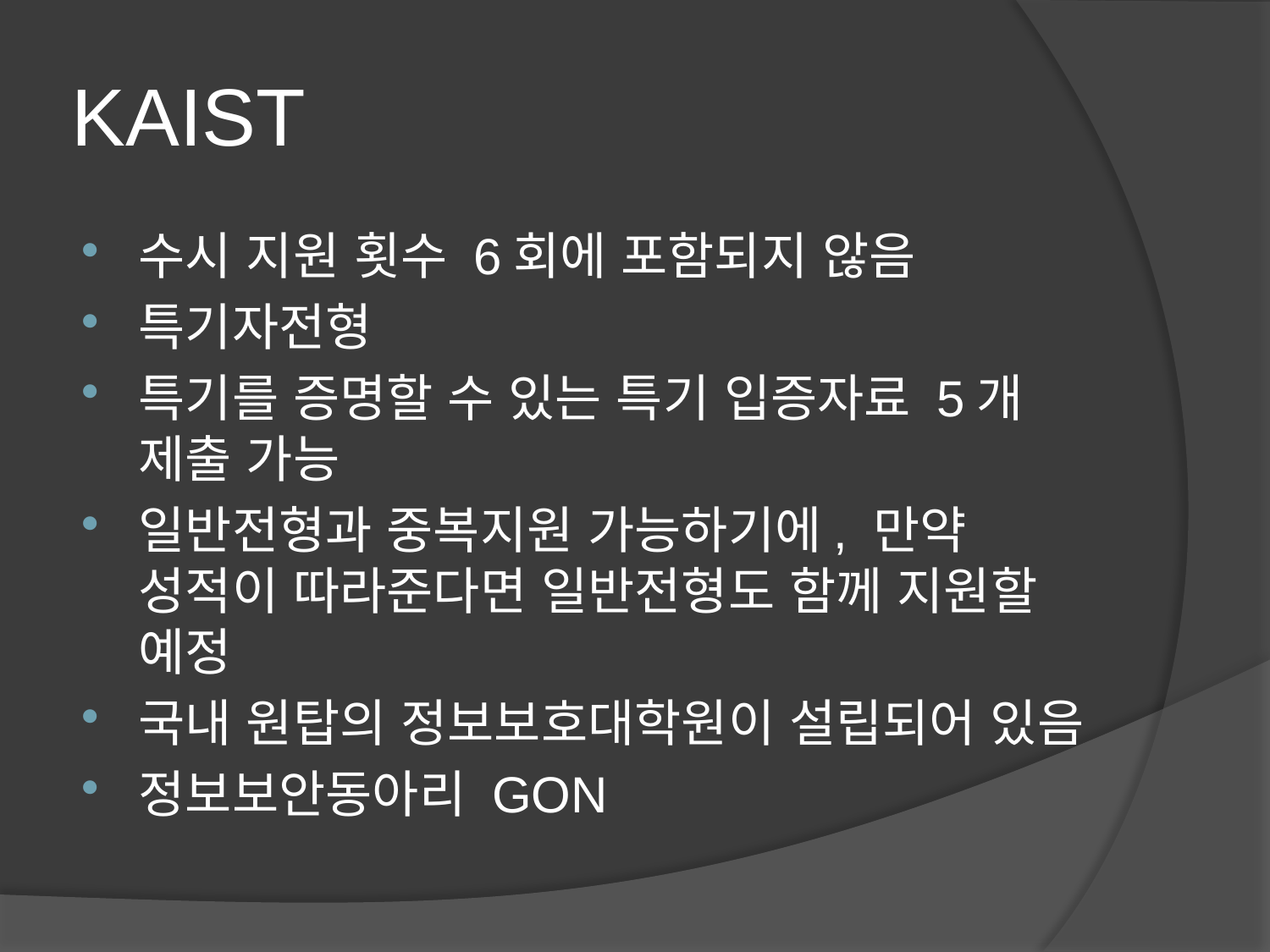

# KAIST
수시 지원 횟수 6회에 포함되지 않음
특기자전형
특기를 증명할 수 있는 특기 입증자료 5개 제출 가능
일반전형과 중복지원 가능하기에, 만약 성적이 따라준다면 일반전형도 함께 지원할 예정
국내 원탑의 정보보호대학원이 설립되어 있음
정보보안동아리 GON